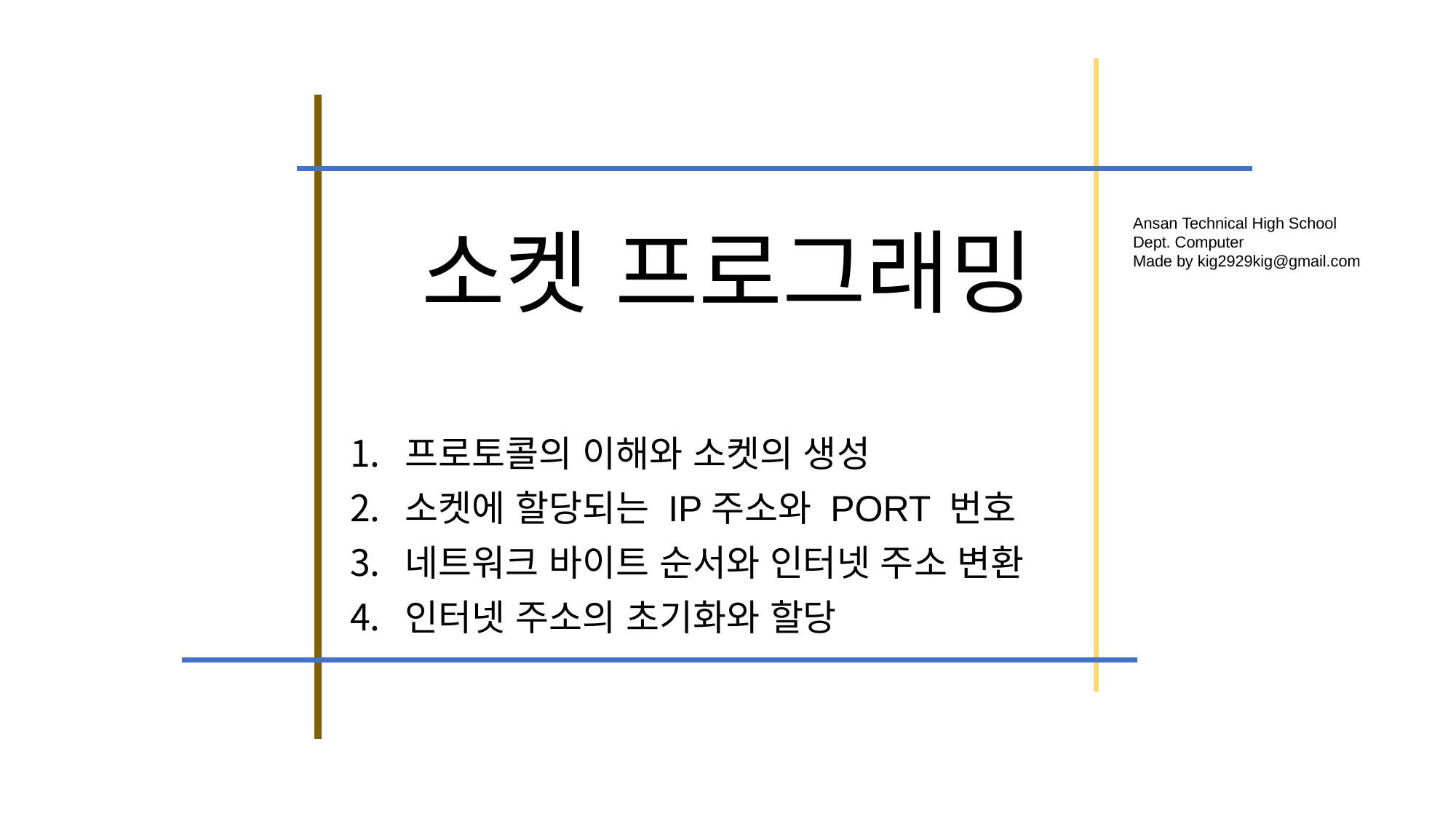

# 소켓 프로그래밍
Ansan Technical High School
Dept. Computer
Made by kig2929kig@gmail.com
프로토콜의 이해와 소켓의 생성
소켓에 할당되는 IP주소와 PORT 번호
네트워크 바이트 순서와 인터넷 주소 변환
인터넷 주소의 초기화와 할당